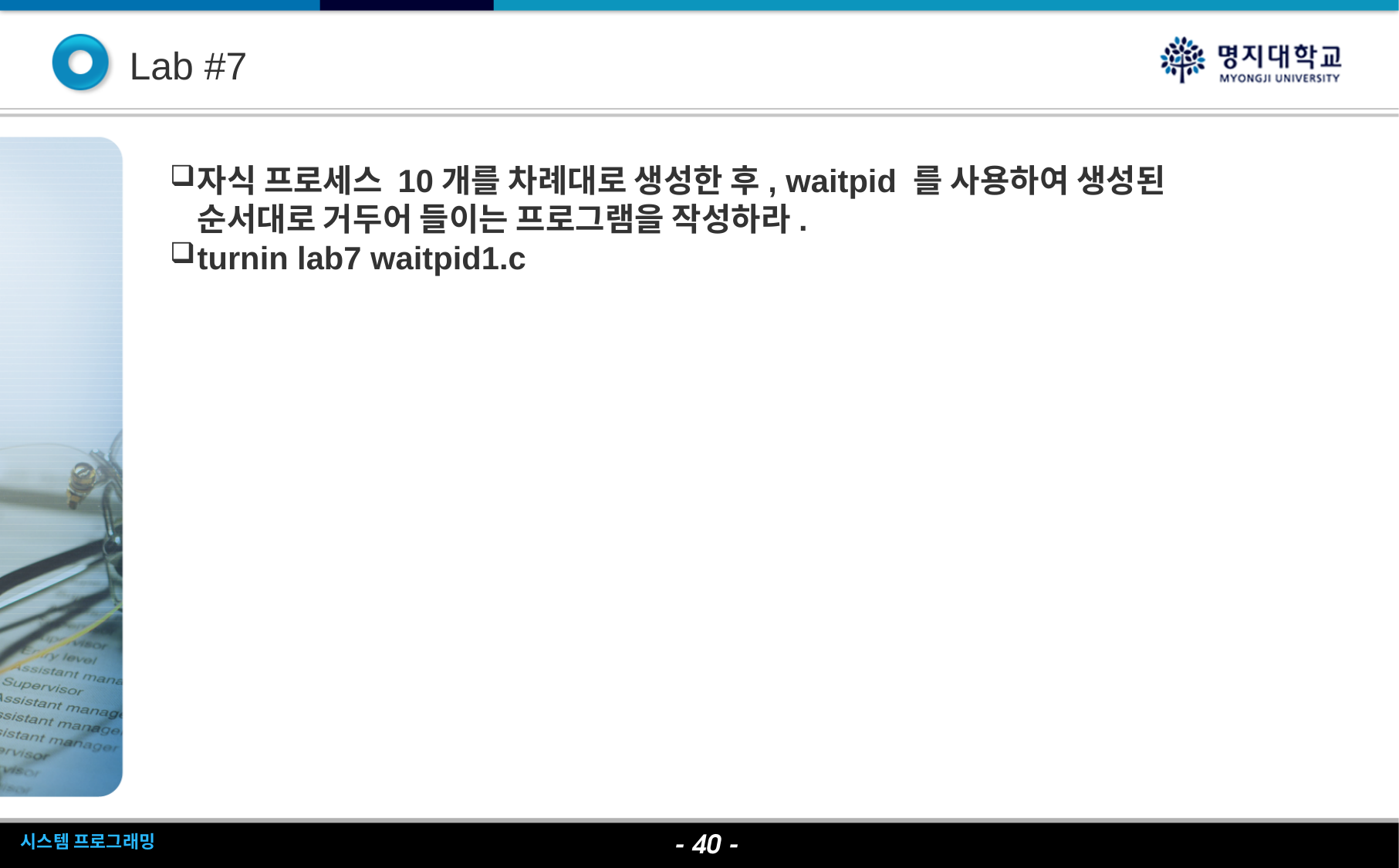

Lab #7
자식 프로세스 10개를 차례대로 생성한 후, waitpid 를 사용하여 생성된 순서대로 거두어 들이는 프로그램을 작성하라.
turnin lab7 waitpid1.c
- 40 -